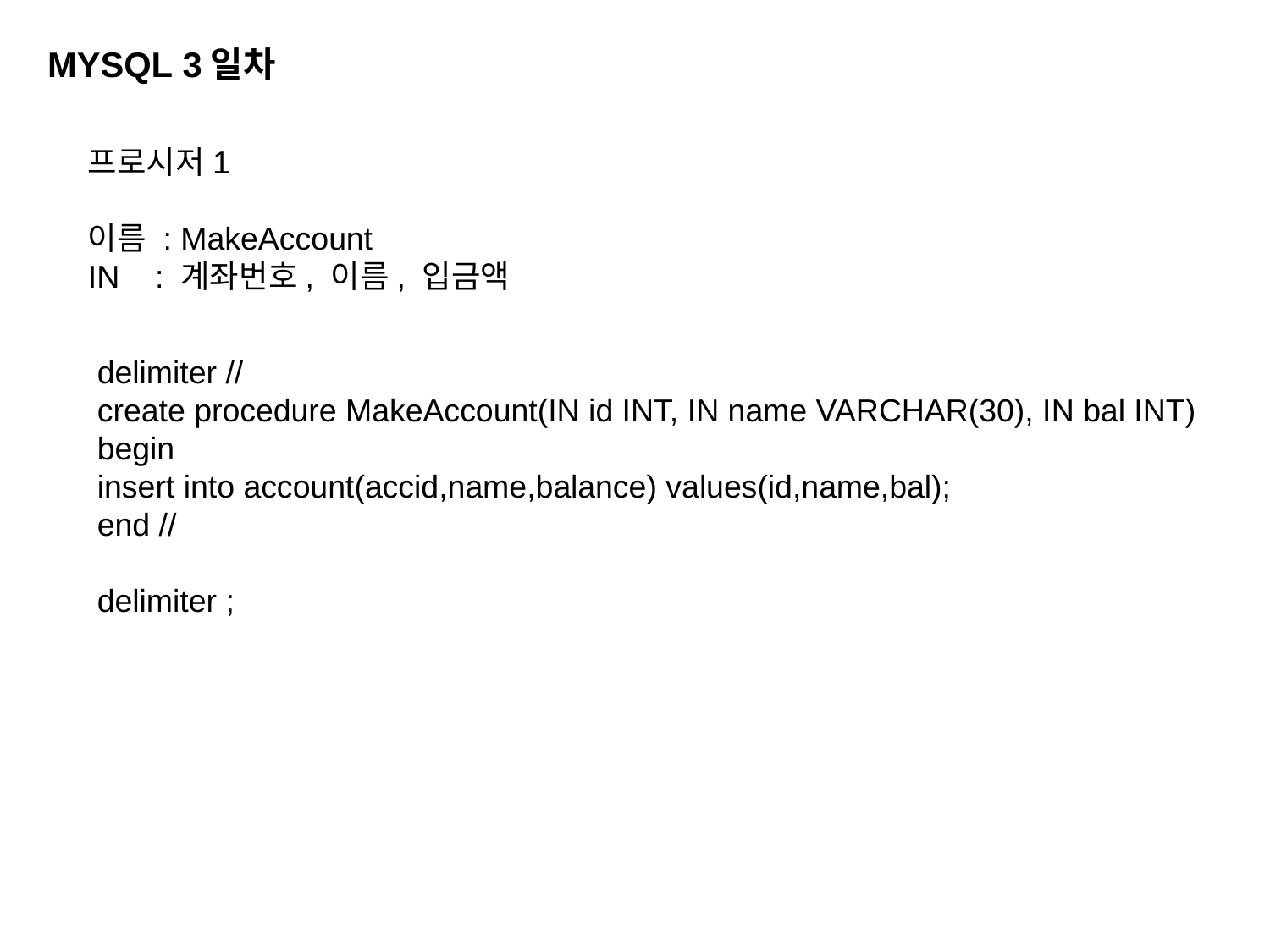

MYSQL 3일차
프로시저1

이름 : MakeAccount
IN    : 계좌번호, 이름, 입금액
delimiter //
create procedure MakeAccount(IN id INT, IN name VARCHAR(30), IN bal INT)
begin
insert into account(accid,name,balance) values(id,name,bal);
end //

delimiter ;